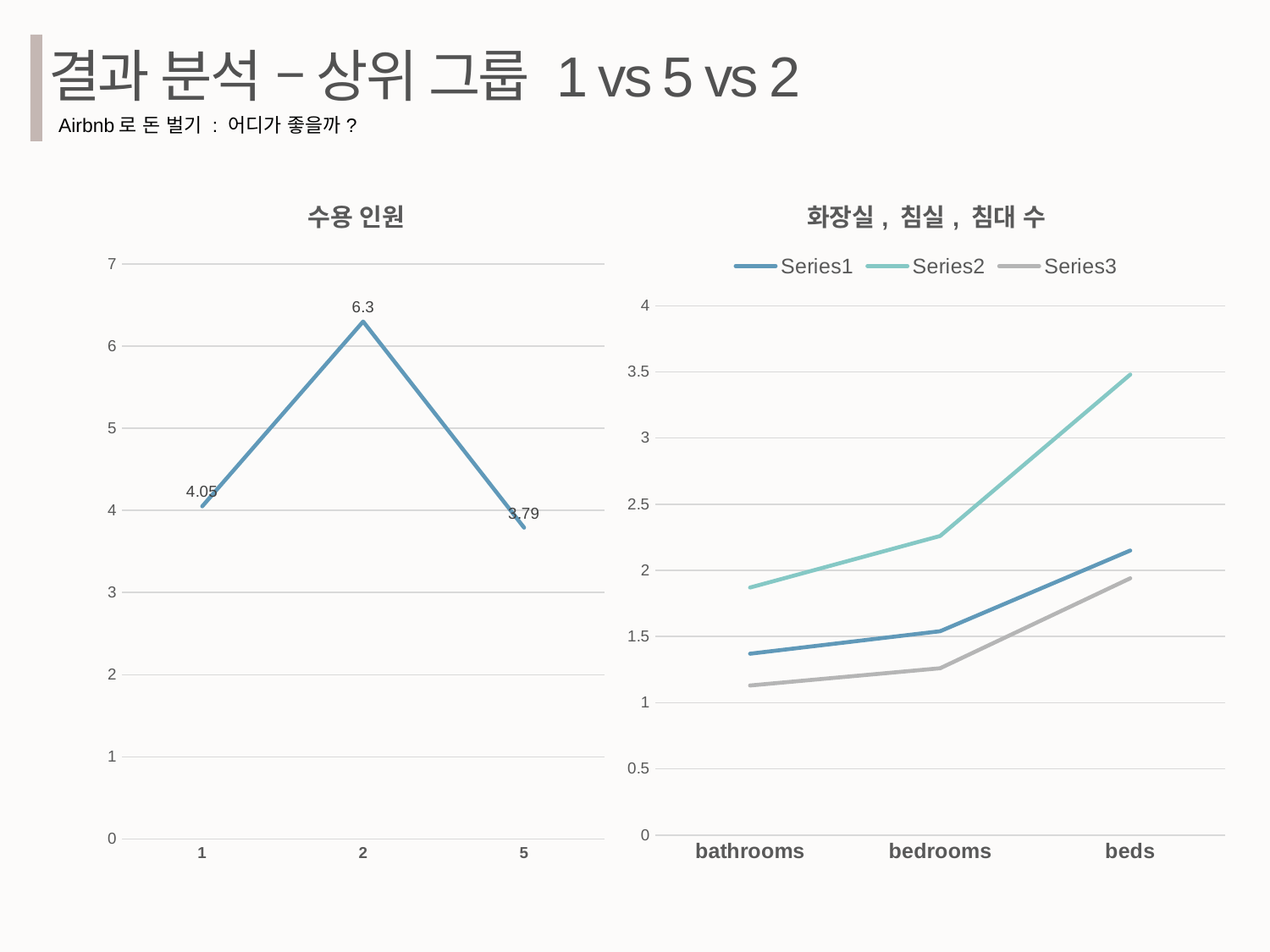

결과 분석 – 상위 그룹 1 vs 5 vs 2
Airbnb로 돈 벌기 : 어디가 좋을까?

### Chart: 화장실, 침실, 침대 수

| Category |  |  |  |
|---|---|---|---|
| bathrooms | 1.37 | 1.87 | 1.13 |
| bedrooms | 1.54 | 2.26 | 1.26 |
| beds | 2.15 | 3.48 | 1.94 |

### Chart: 수용 인원

| Category | accommodates |
|---|---|
| 1 | 4.05 |
| 2 | 6.3 |
| 5 | 3.79 |